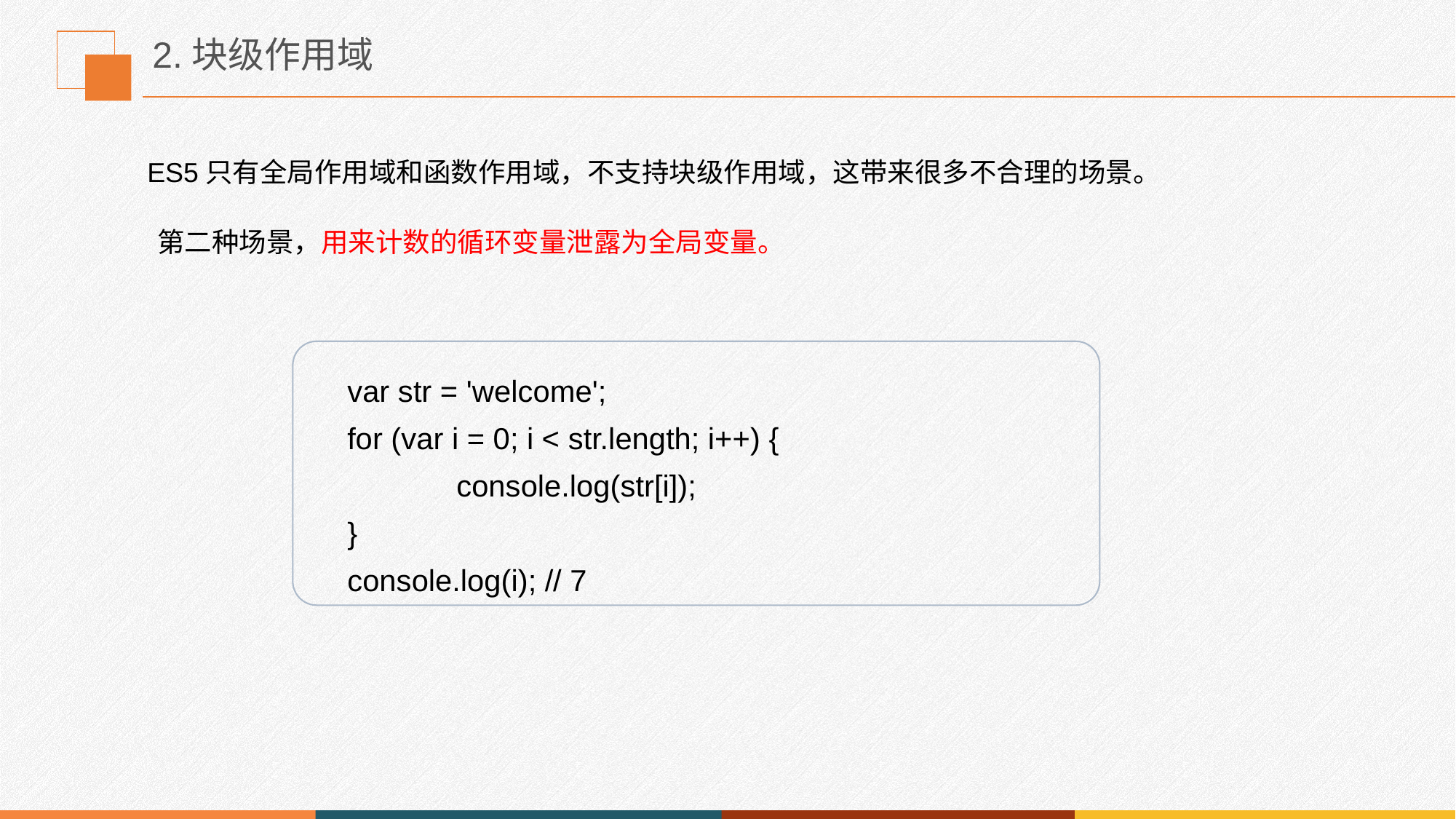

# 2.块级作用域
ES5只有全局作用域和函数作用域，不支持块级作用域，这带来很多不合理的场景。
第二种场景，用来计数的循环变量泄露为全局变量。

var str = 'welcome';
for (var i = 0; i < str.length; i++) {
	console.log(str[i]);
}
console.log(i); // 7